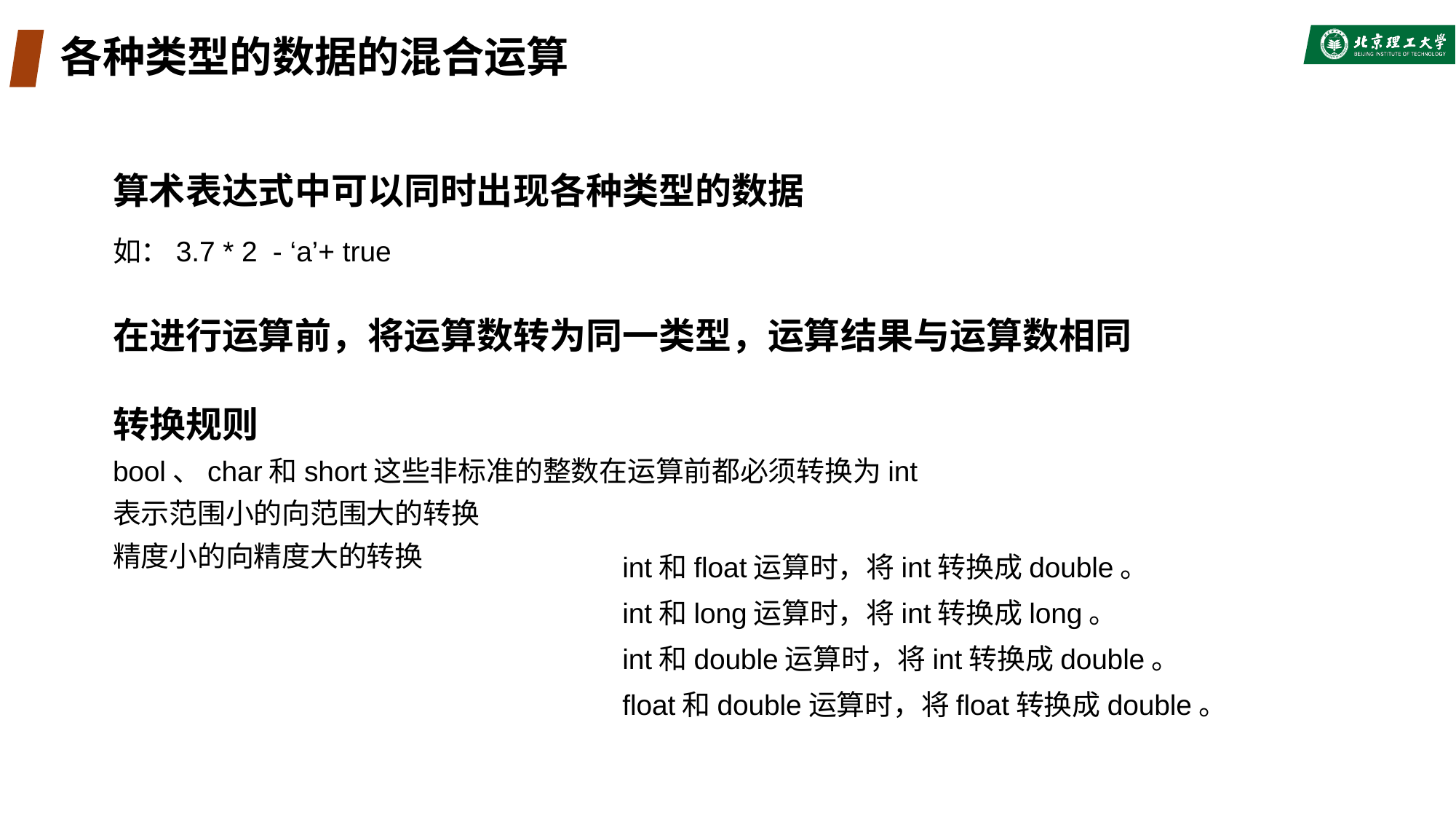

# 各种类型的数据的混合运算
算术表达式中可以同时出现各种类型的数据
如：3.7 * 2  - ‘a’+ true
在进行运算前，将运算数转为同一类型，运算结果与运算数相同
转换规则
bool、char和short这些非标准的整数在运算前都必须转换为int
表示范围小的向范围大的转换
精度小的向精度大的转换
int和float运算时，将int转换成double。
int和long运算时，将int转换成long。
int和double运算时，将int转换成double。
float和double运算时，将float转换成double。